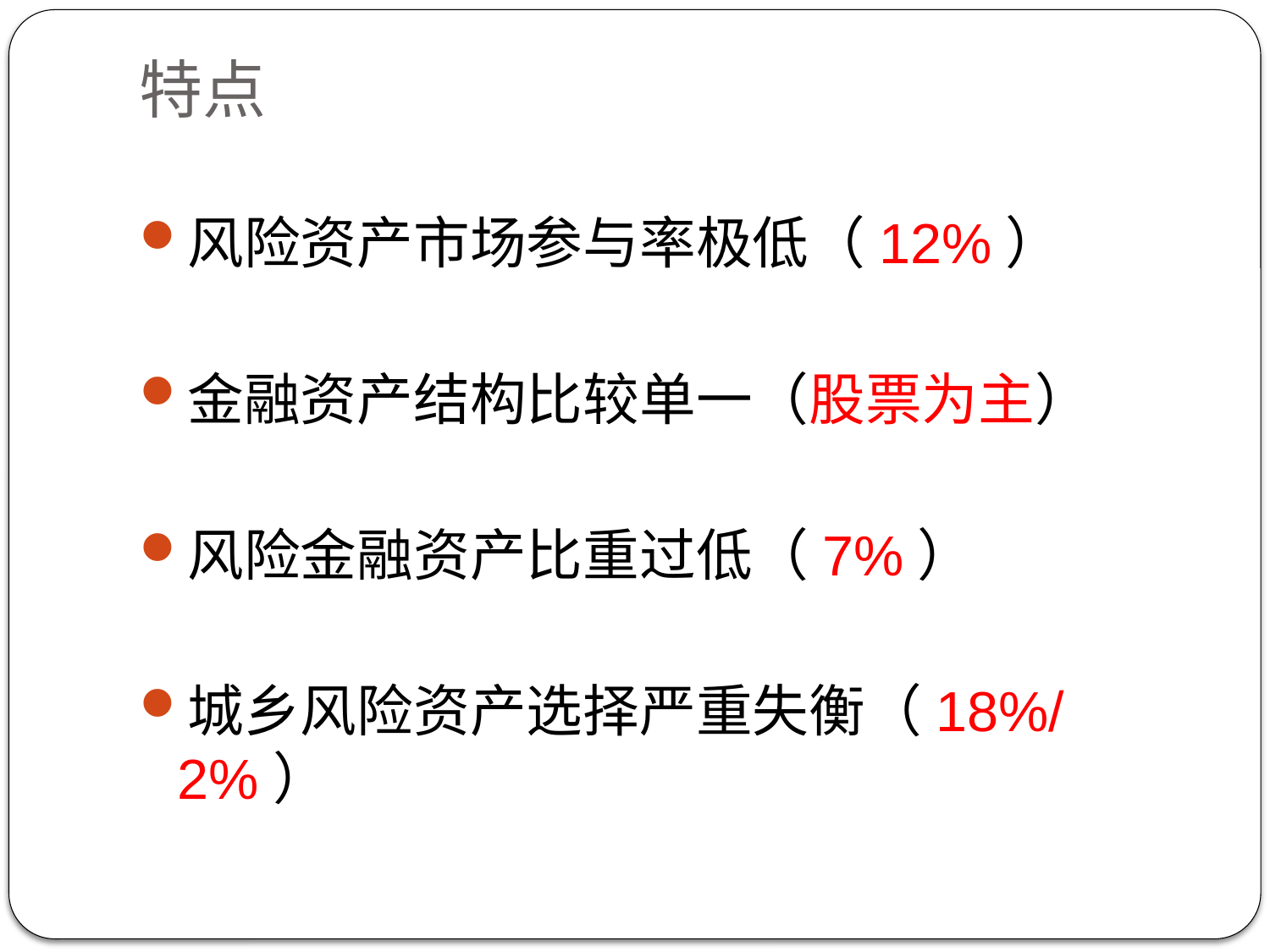

# 特点
风险资产市场参与率极低（12%）

金融资产结构比较单一（股票为主）

风险金融资产比重过低（7%）

城乡风险资产选择严重失衡（18%/2%）
34